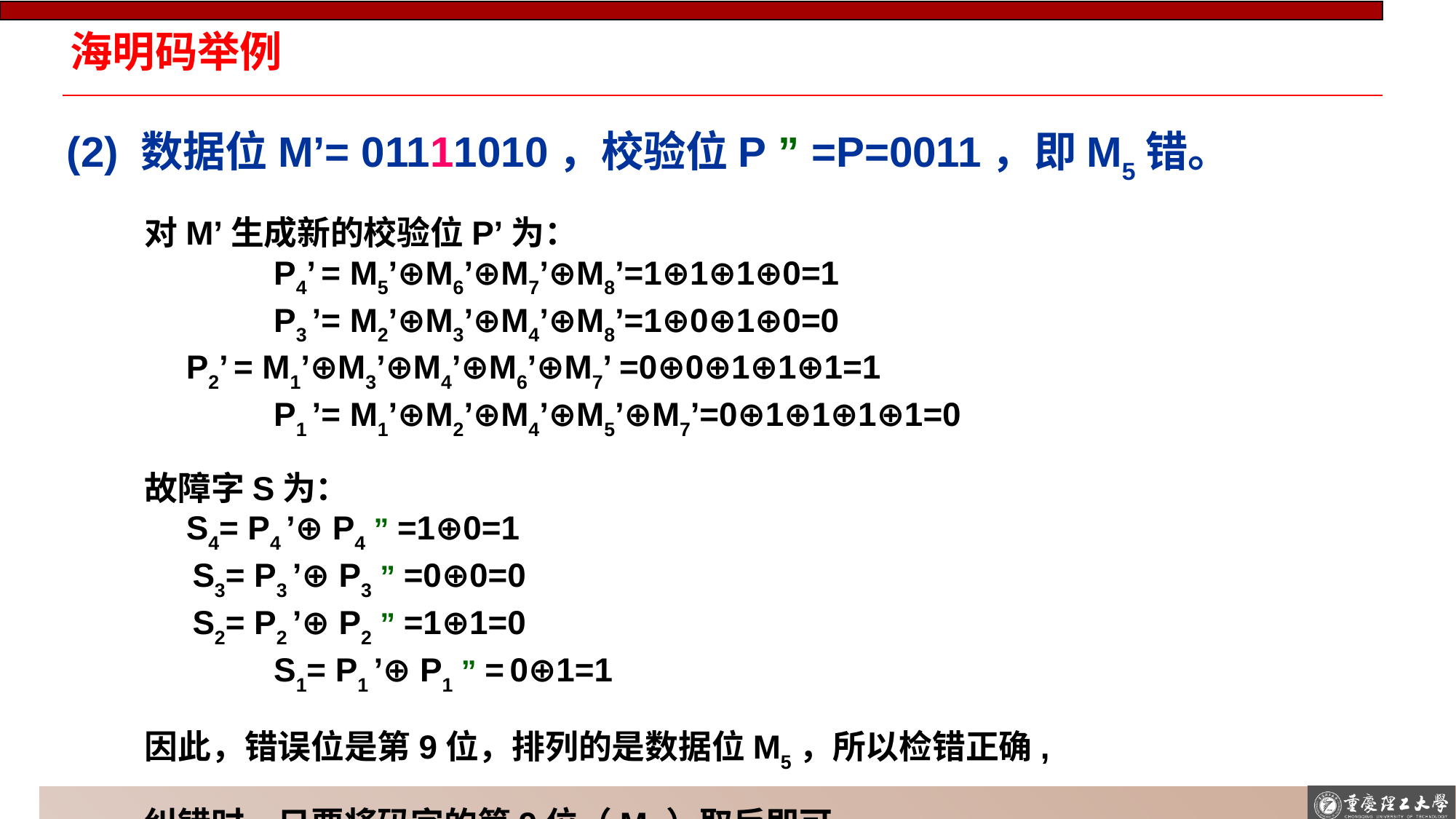

# 海明码举例
(2) 数据位M’= 01111010，校验位P ” =P=0011，即M5错。
  对M’生成新的校验位P’为：
  		 P4’ = M5’⊕M6’⊕M7’⊕M8’=1⊕1⊕1⊕0=1
  		 P3 ’= M2’⊕M3’⊕M4’⊕M8’=1⊕0⊕1⊕0=0
       P2’ = M1’⊕M3’⊕M4’⊕M6’⊕M7’ =0⊕0⊕1⊕1⊕1=1
  		 P1 ’= M1’⊕M2’⊕M4’⊕M5’⊕M7’=0⊕1⊕1⊕1⊕1=0
  故障字S为：
       S4= P4 ’⊕ P4 ” =1⊕0=1
	    S3= P3 ’⊕ P3 ” =0⊕0=0
	    S2= P2 ’⊕ P2 ” =1⊕1=0
		 S1= P1 ’⊕ P1 ” = 0⊕1=1
  因此，错误位是第9位，排列的是数据位M5，所以检错正确,
  纠错时，只要将码字的第9位（M5）取反即可。